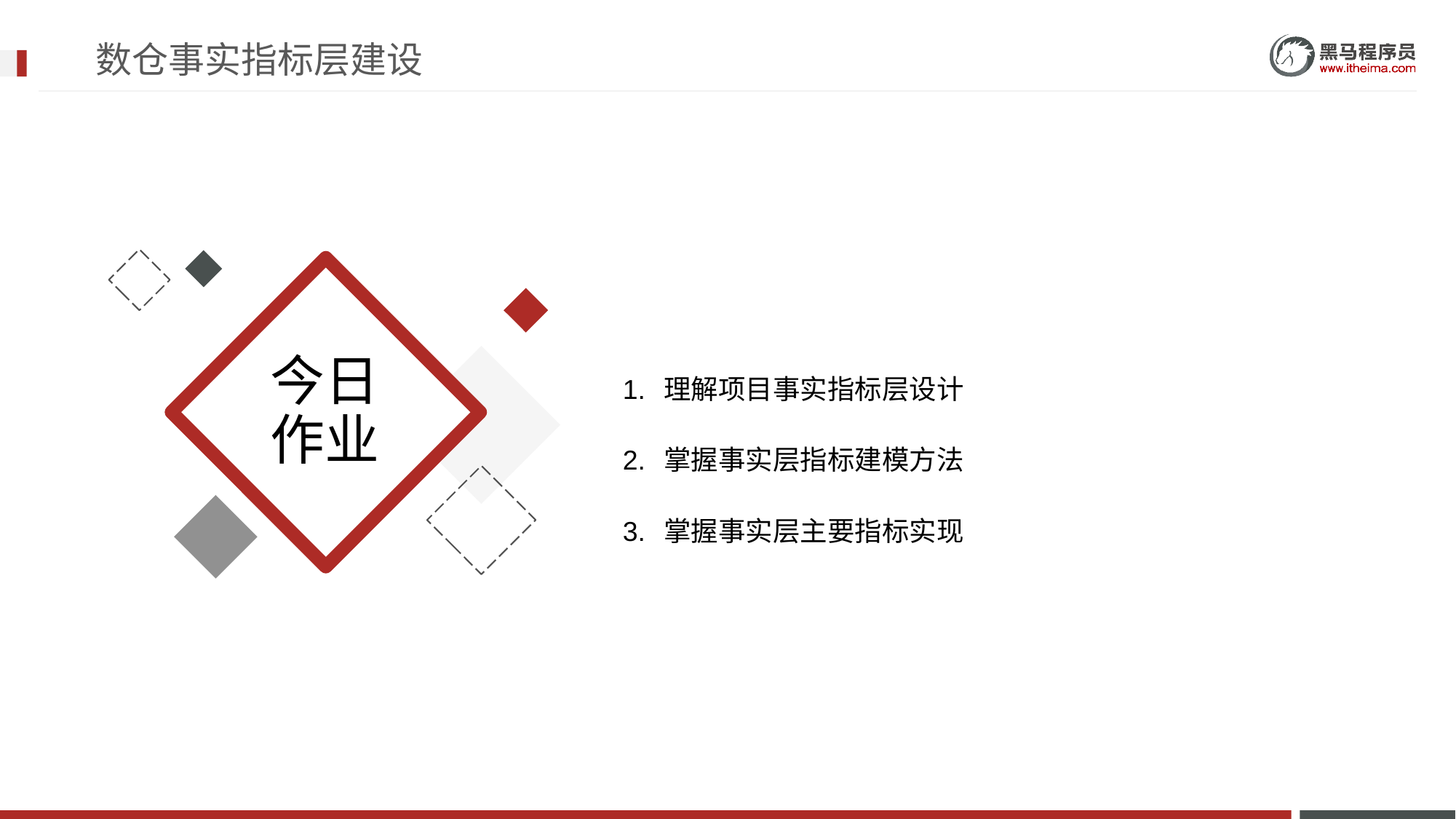

# 数仓事实指标层建设
理解项目事实指标层设计
掌握事实层指标建模方法
掌握事实层主要指标实现